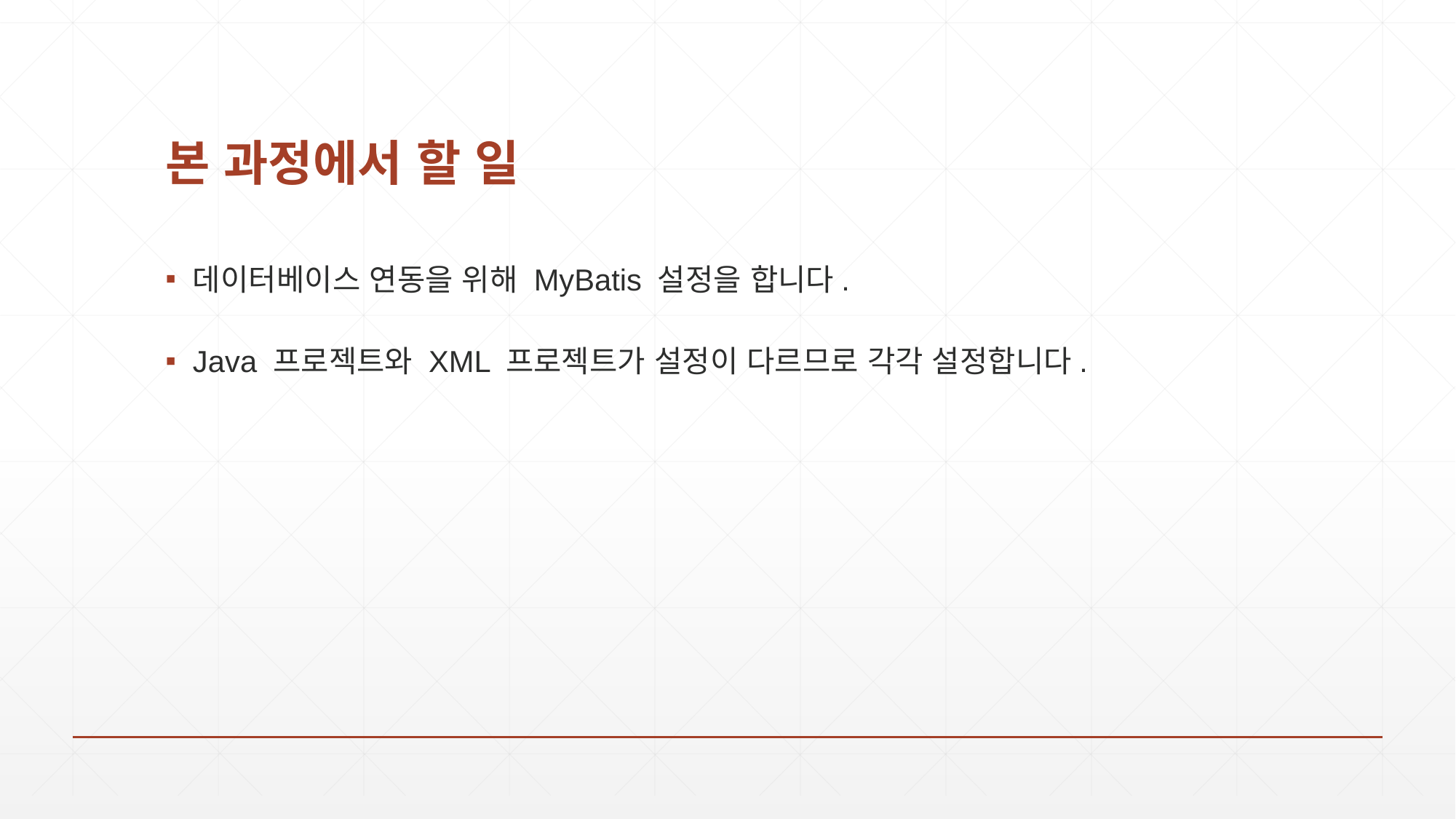

# 본 과정에서 할 일
데이터베이스 연동을 위해 MyBatis 설정을 합니다.
Java 프로젝트와 XML 프로젝트가 설정이 다르므로 각각 설정합니다.